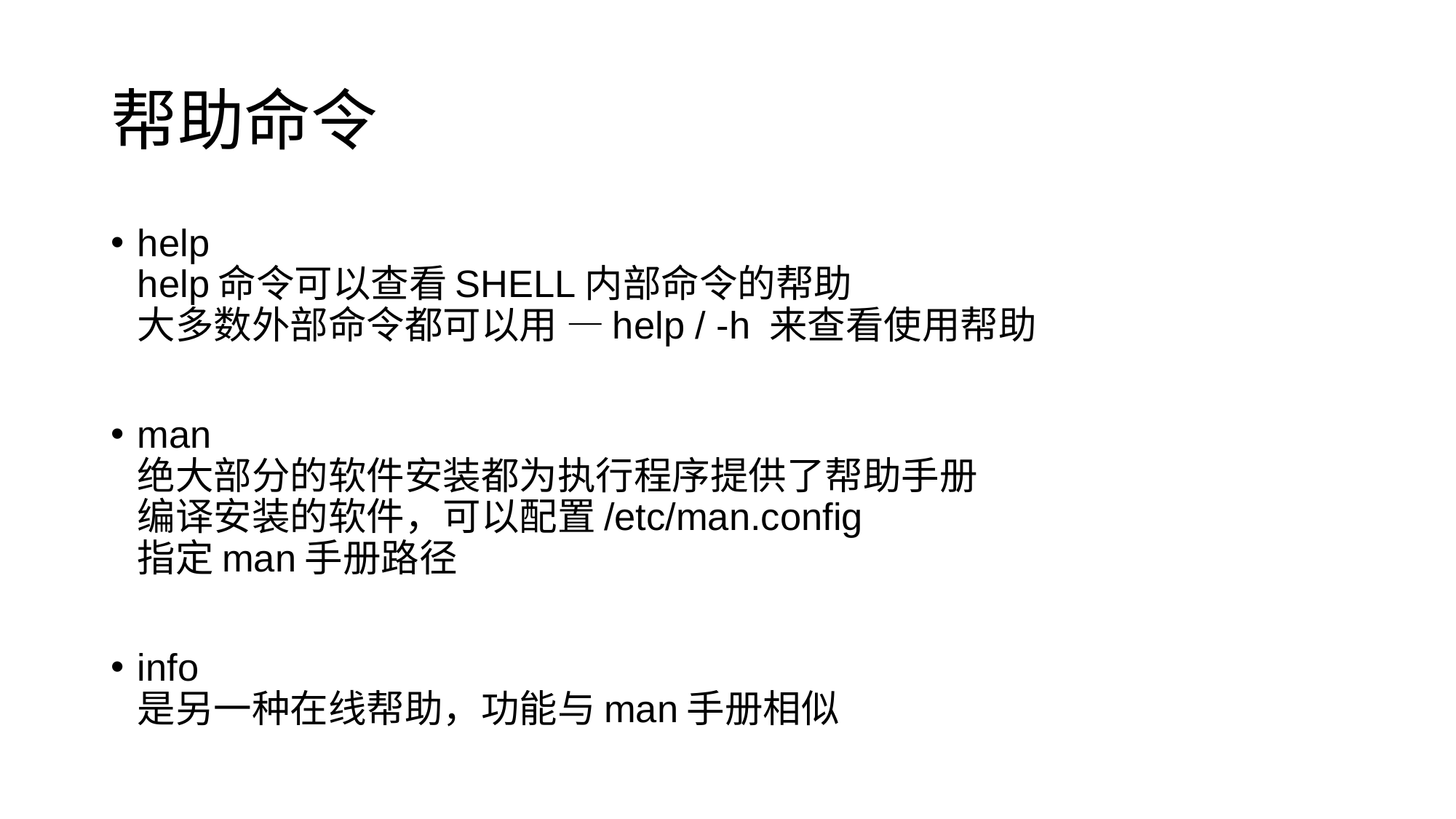

# 帮助命令
help
help命令可以查看SHELL内部命令的帮助
大多数外部命令都可以用 —help / -h 来查看使用帮助

man
绝大部分的软件安装都为执行程序提供了帮助手册
编译安装的软件，可以配置/etc/man.config
指定man手册路径

info
是另一种在线帮助，功能与man手册相似